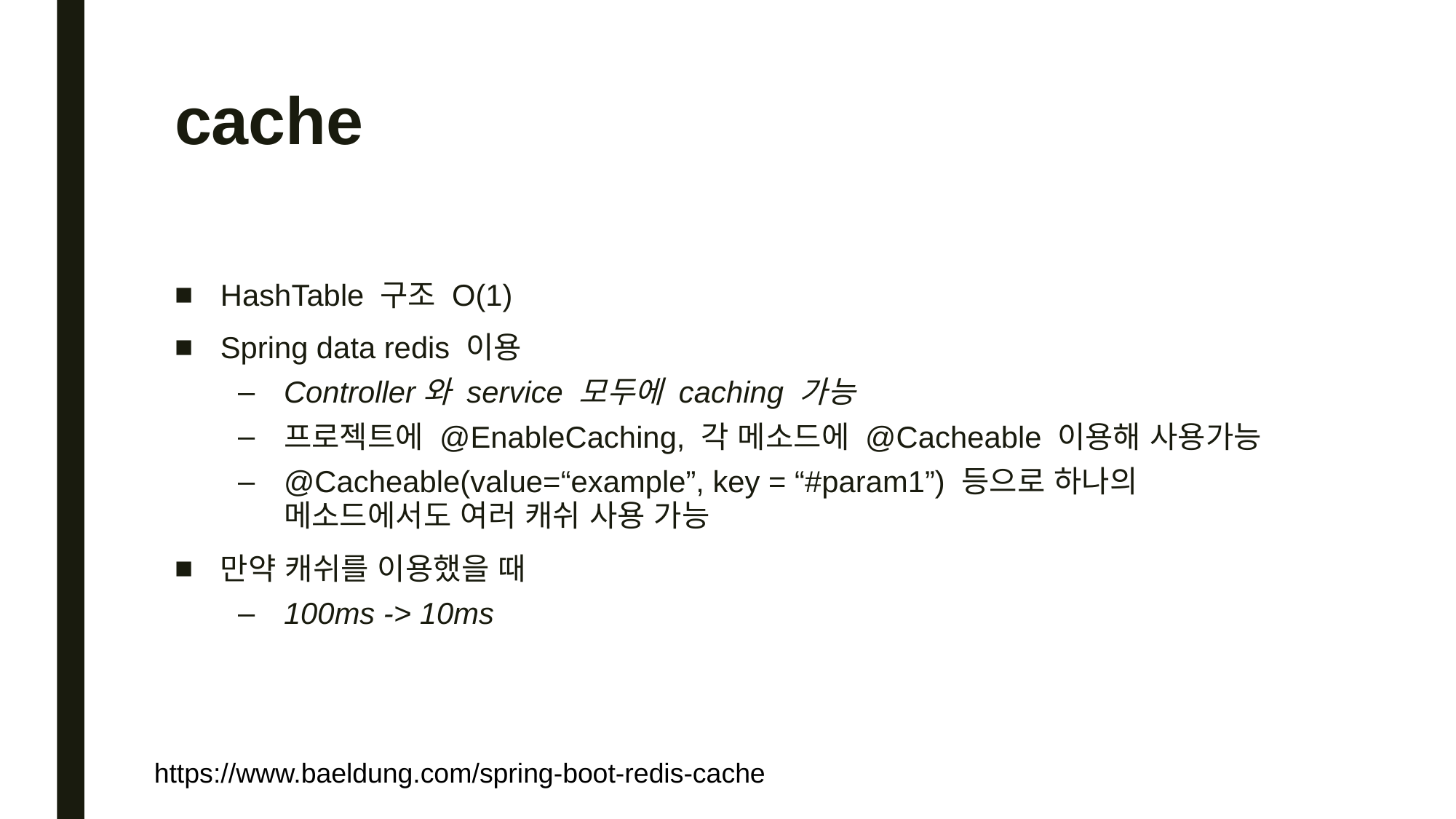

# cache
HashTable 구조 O(1)
Spring data redis 이용
Controller와 service 모두에 caching 가능
프로젝트에 @EnableCaching, 각 메소드에 @Cacheable 이용해 사용가능
@Cacheable(value=“example”, key = “#param1”) 등으로 하나의 메소드에서도 여러 캐쉬 사용 가능
만약 캐쉬를 이용했을 때
100ms -> 10ms
https://www.baeldung.com/spring-boot-redis-cache